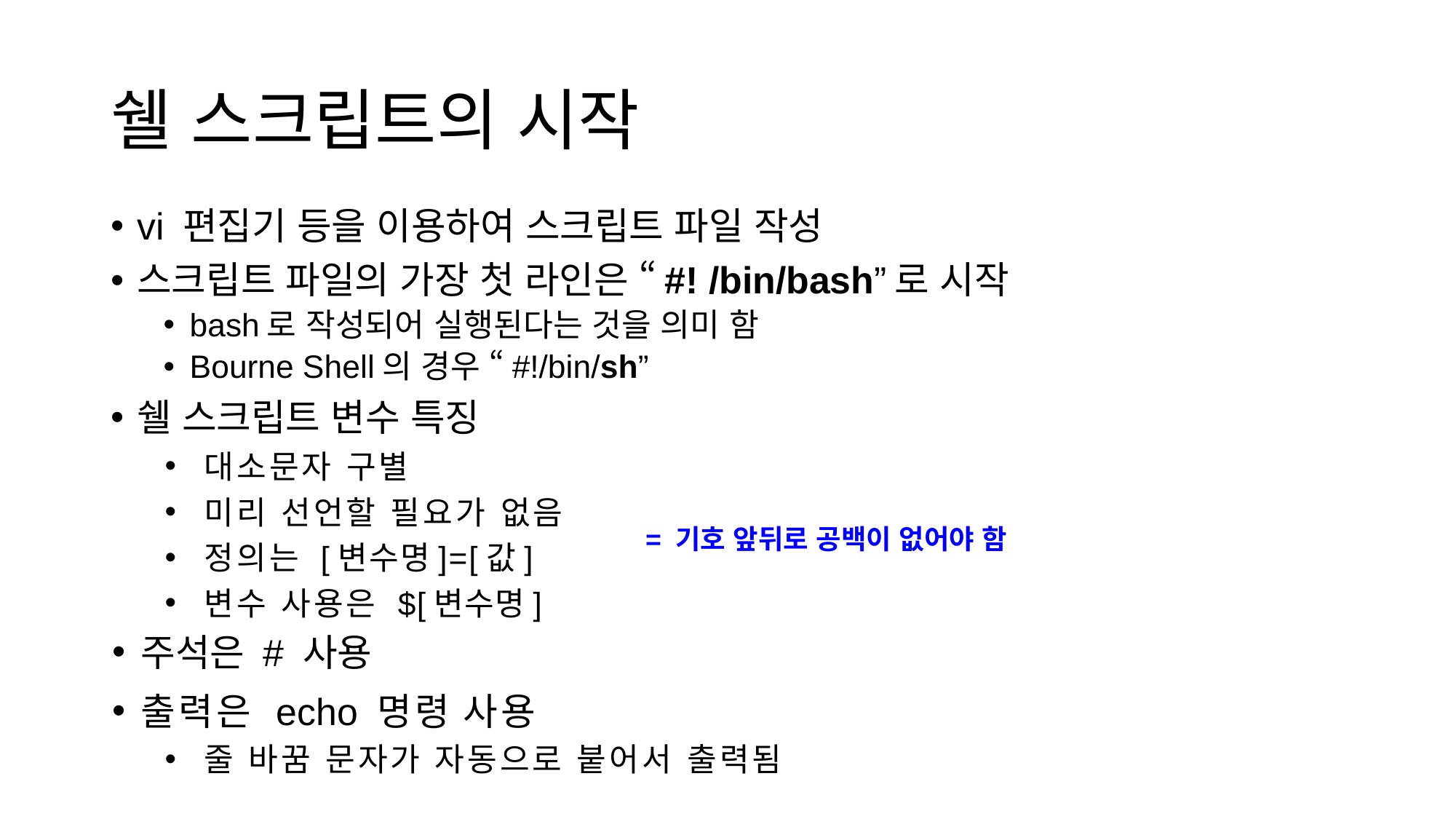

# 쉘 스크립트의 시작
vi 편집기 등을 이용하여 스크립트 파일 작성
스크립트 파일의 가장 첫 라인은 “#! /bin/bash”로 시작
bash로 작성되어 실행된다는 것을 의미 함
Bourne Shell의 경우 “#!/bin/sh”
쉘 스크립트 변수 특징
대소문자 구별
미리 선언할 필요가 없음
정의는 [변수명]=[값]
변수 사용은 $[변수명]
주석은 # 사용
출력은 echo 명령 사용
줄 바꿈 문자가 자동으로 붙어서 출력됨
= 기호 앞뒤로 공백이 없어야 함